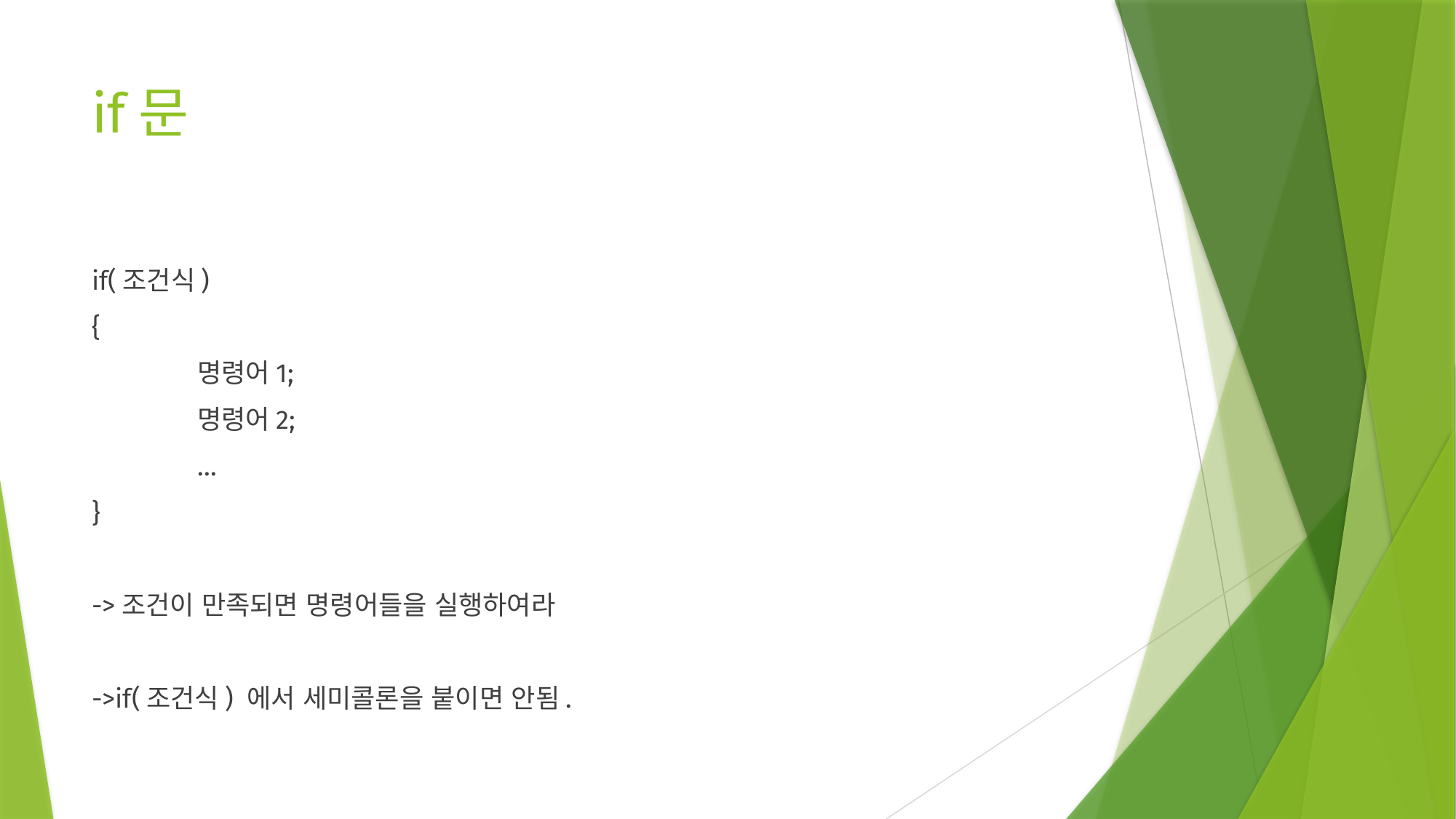

# if문
if(조건식)
{
	명령어1;
	명령어2;
	…
}

->조건이 만족되면 명령어들을 실행하여라

->if(조건식) 에서 세미콜론을 붙이면 안됨.